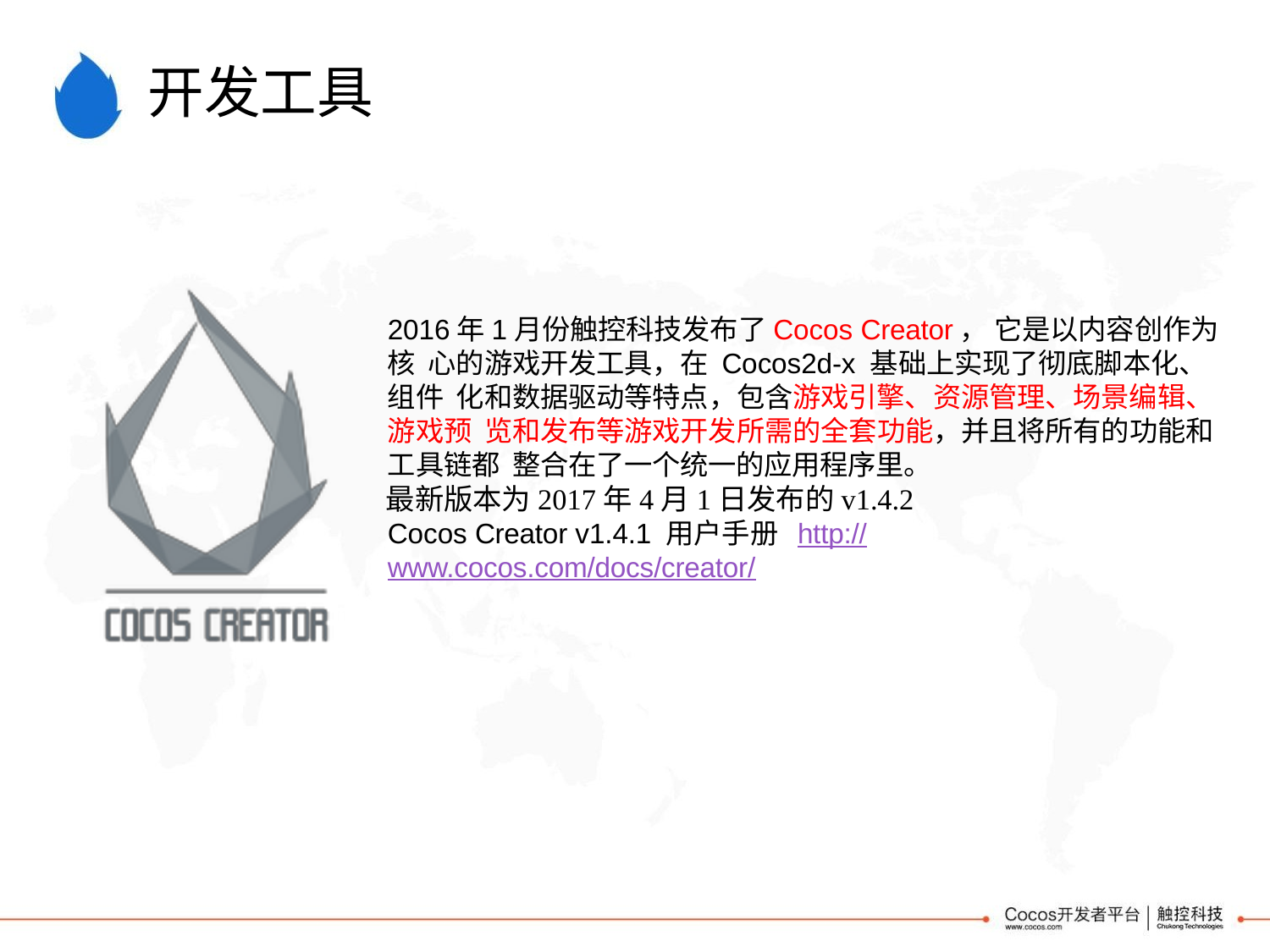

# 开发工具

2016年1月份触控科技发布了Cocos Creator， 它是以内容创作为核  心的游戏开发工具，在 Cocos2d-x 基础上实现了彻底脚本化、组件  化和数据驱动等特点，包含游戏引擎、资源管理、场景编辑、游戏预  览和发布等游戏开发所需的全套功能，并且将所有的功能和工具链都  整合在了一个统一的应用程序里。
最新版本为2017年4月1日发布的v1.4.2
Cocos Creator v1.4.1 用户手册  http://www.cocos.com/docs/creator/